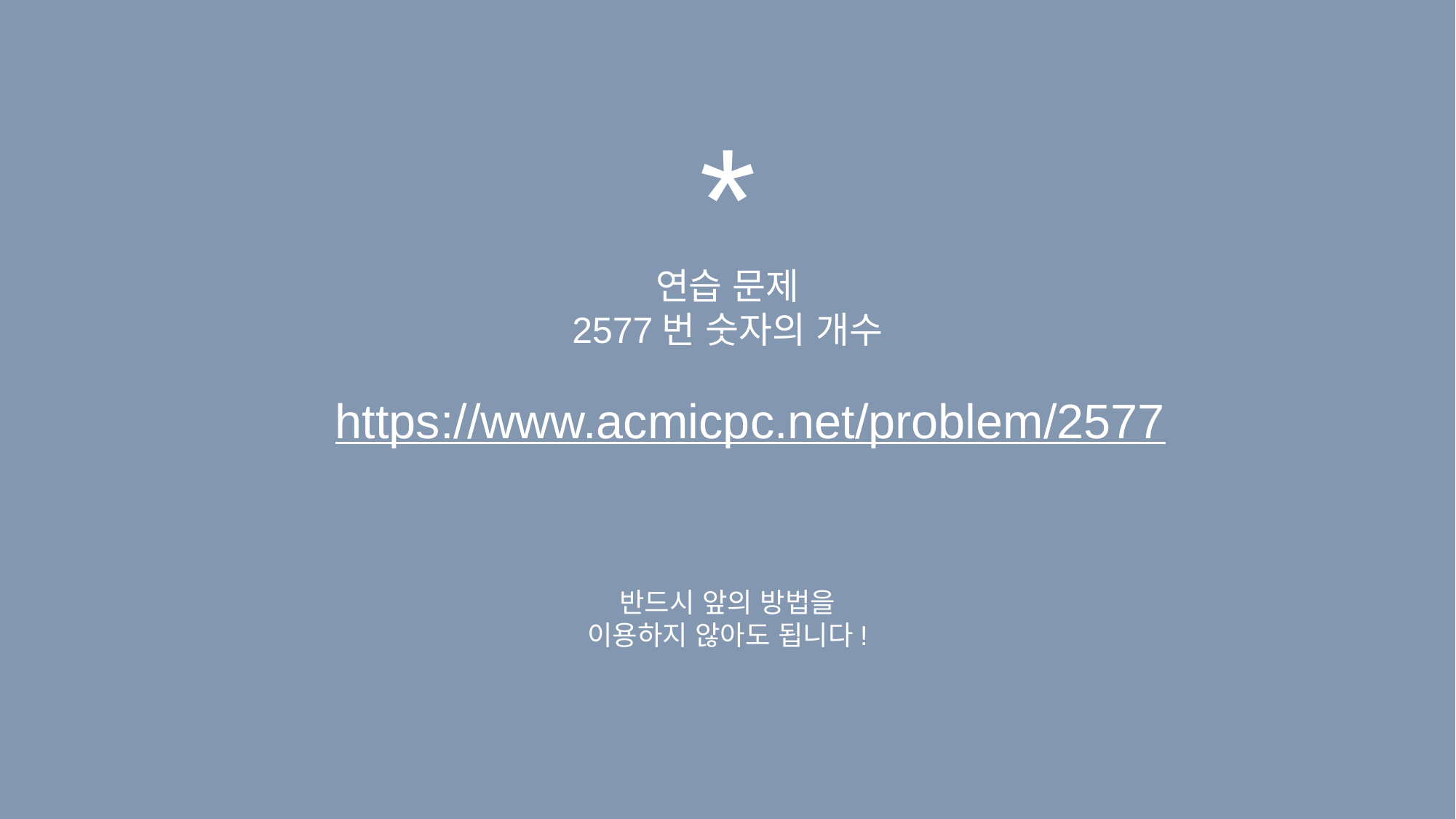

*
연습 문제
2577번 숫자의 개수

https://www.acmicpc.net/problem/2577

반드시 앞의 방법을
이용하지 않아도 됩니다!